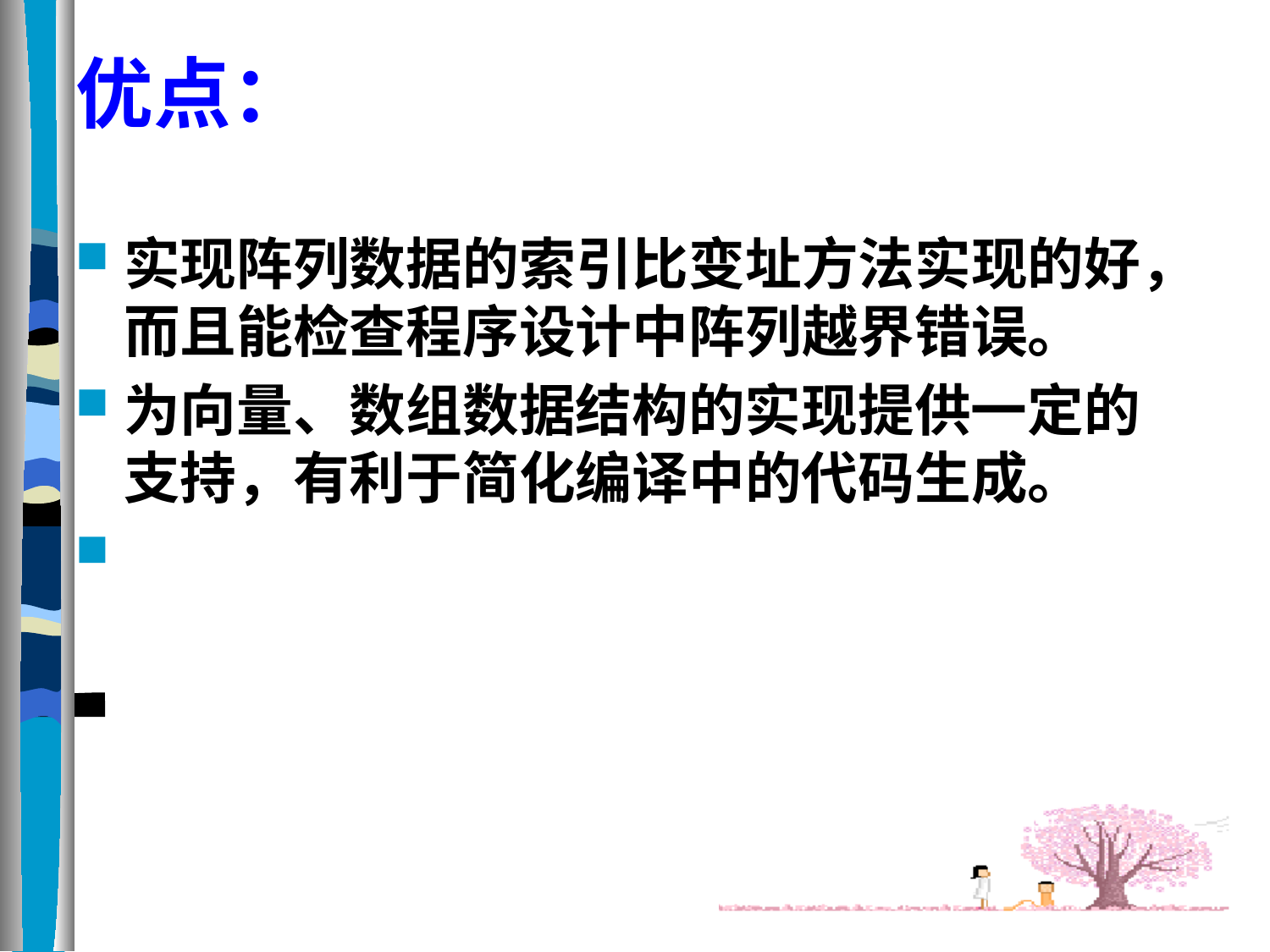

# 优点：
实现阵列数据的索引比变址方法实现的好，而且能检查程序设计中阵列越界错误。
为向量、数组数据结构的实现提供一定的支持，有利于简化编译中的代码生成。